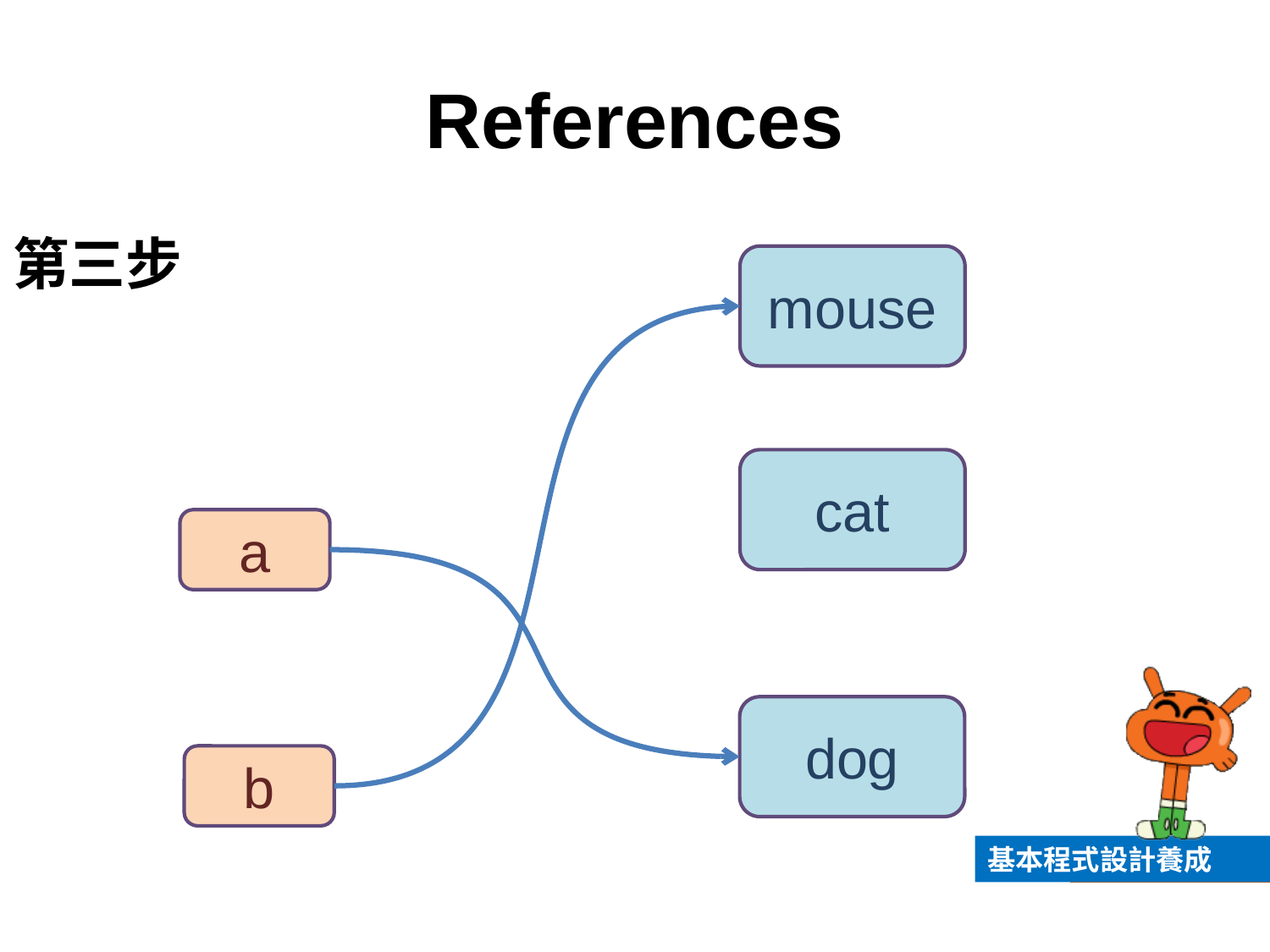

# References
第三步
mouse
cat
a
dog
b